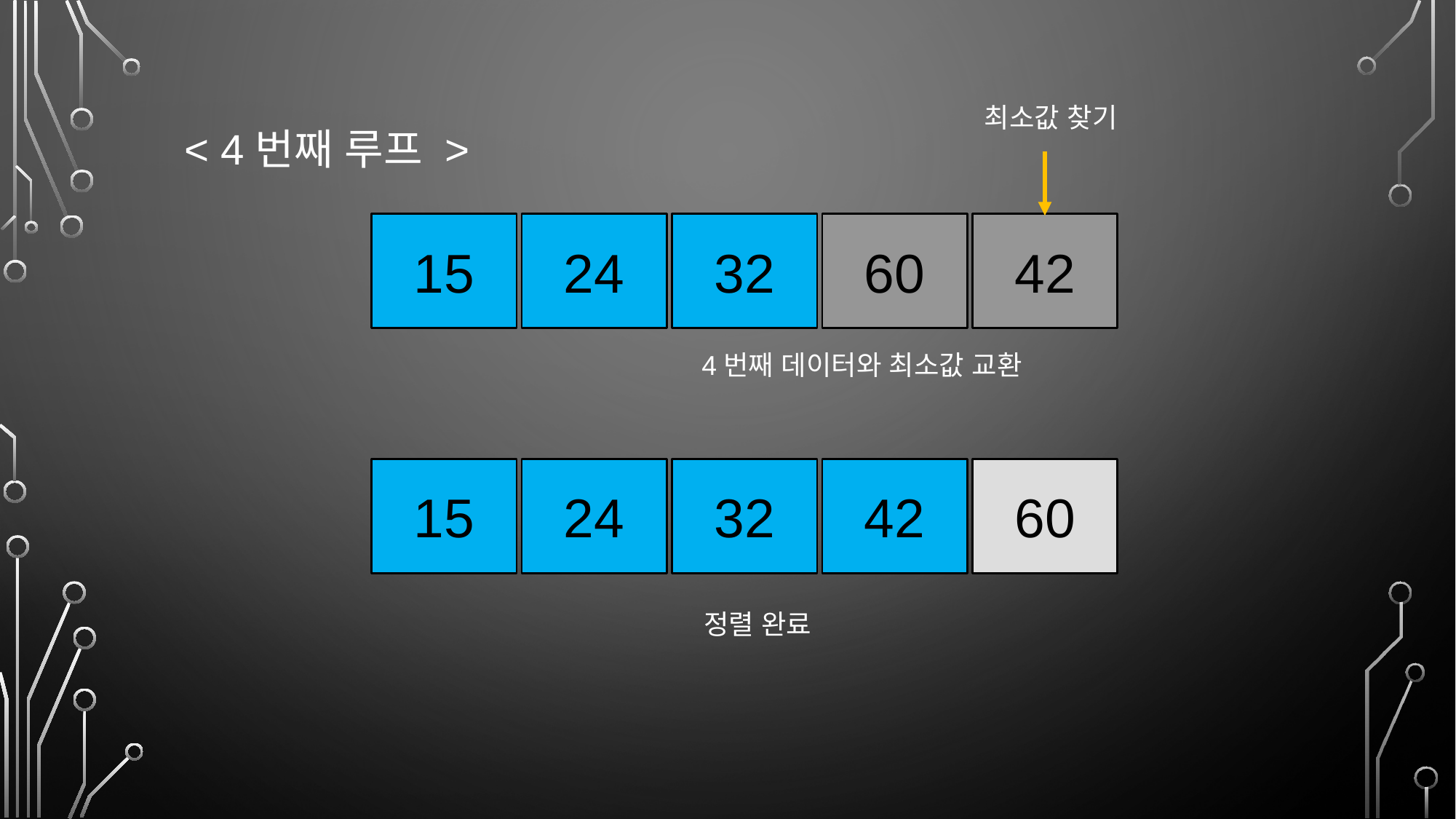

최소값 찾기
< 4번째 루프 >
15
24
32
60
42
4번째 데이터와 최소값 교환
24
15
32
42
60
정렬 완료